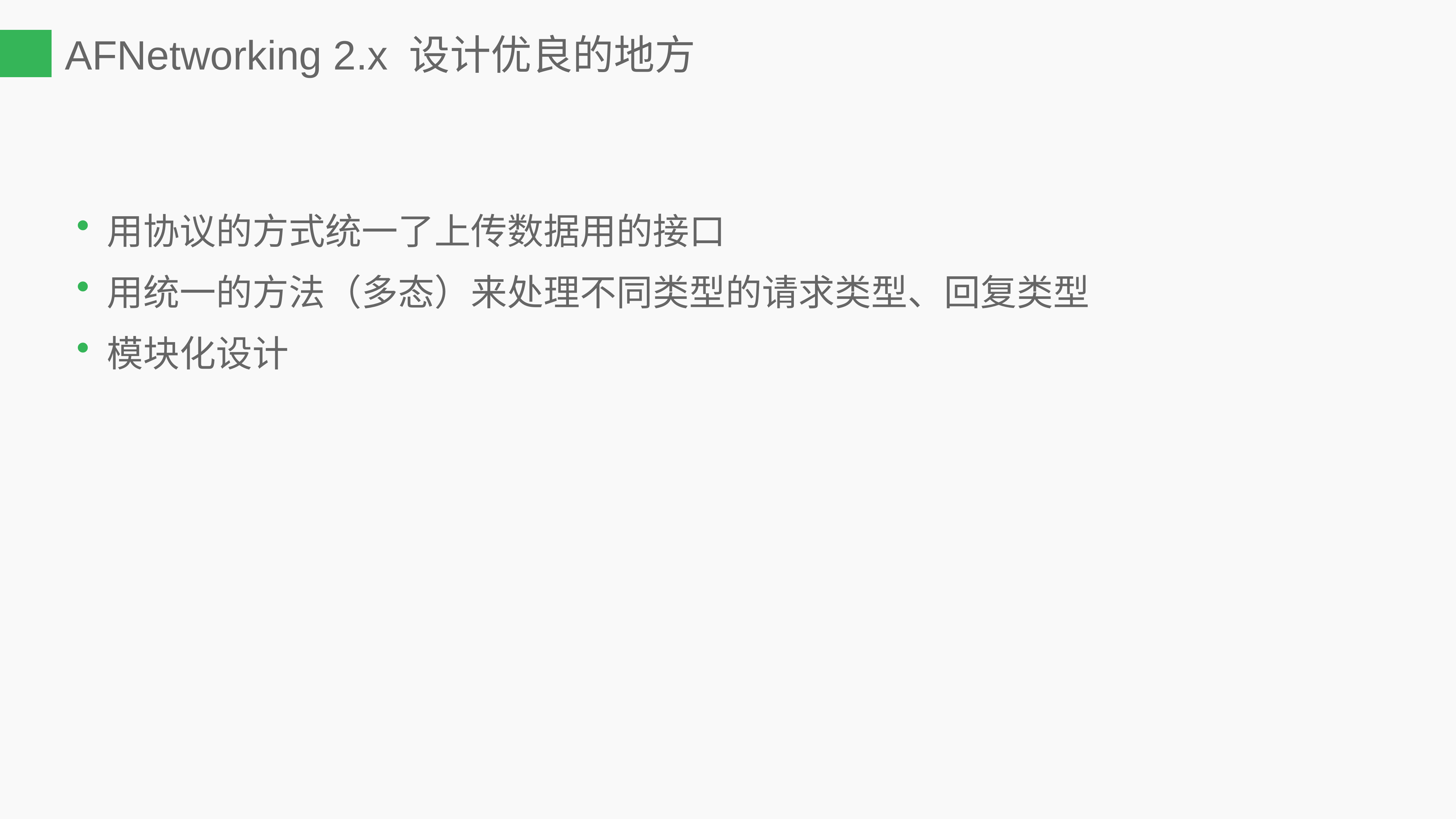

AFNetworking 2.x 设计优良的地方

用协议的方式统一了上传数据用的接口
用统一的方法（多态）来处理不同类型的请求类型、回复类型
模块化设计